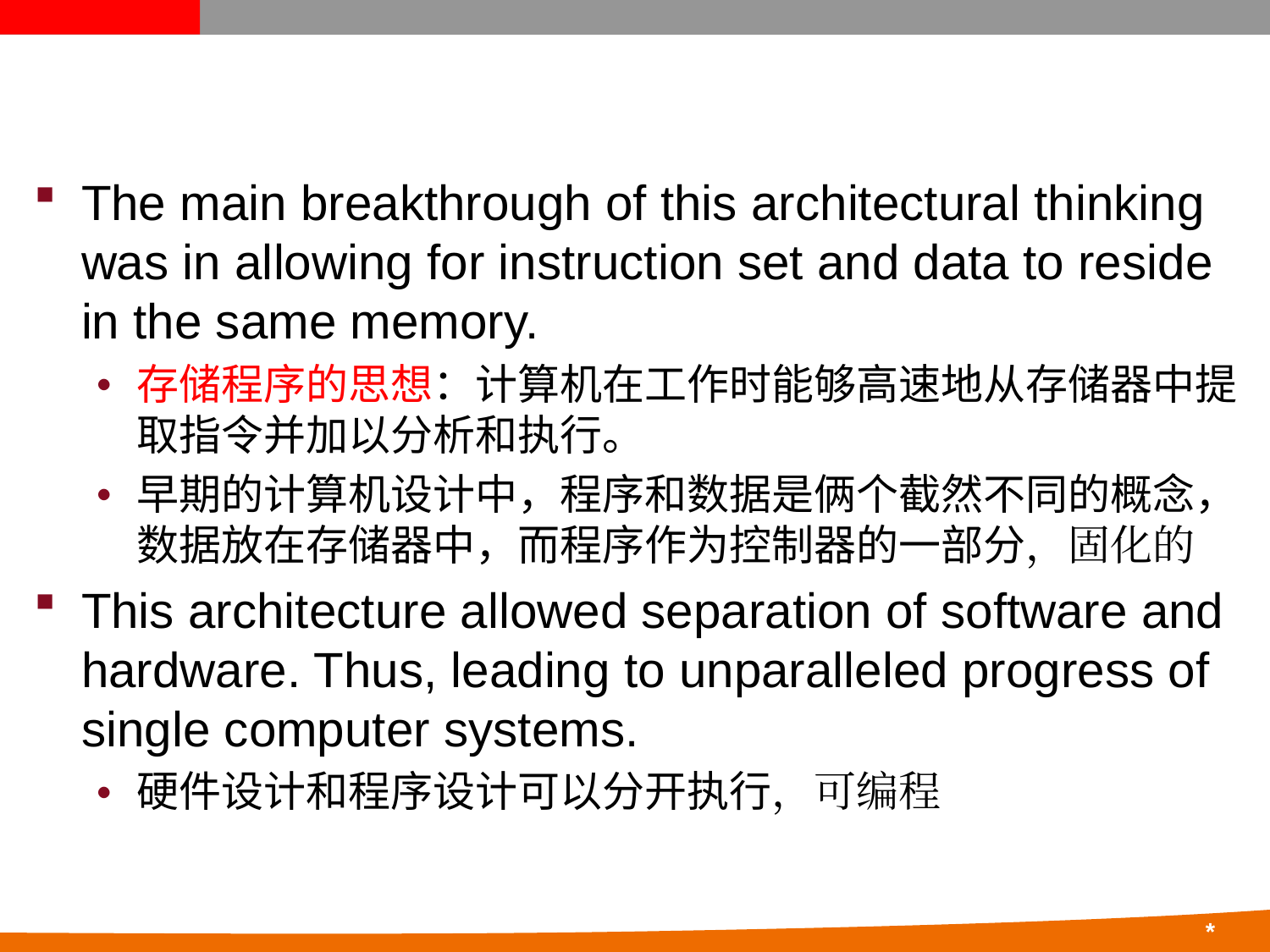

#
The main breakthrough of this architectural thinking was in allowing for instruction set and data to reside in the same memory.
存储程序的思想：计算机在工作时能够高速地从存储器中提取指令并加以分析和执行。
早期的计算机设计中，程序和数据是俩个截然不同的概念，数据放在存储器中，而程序作为控制器的一部分，固化的
This architecture allowed separation of software and hardware. Thus, leading to unparalleled progress of single computer systems.
硬件设计和程序设计可以分开执行，可编程